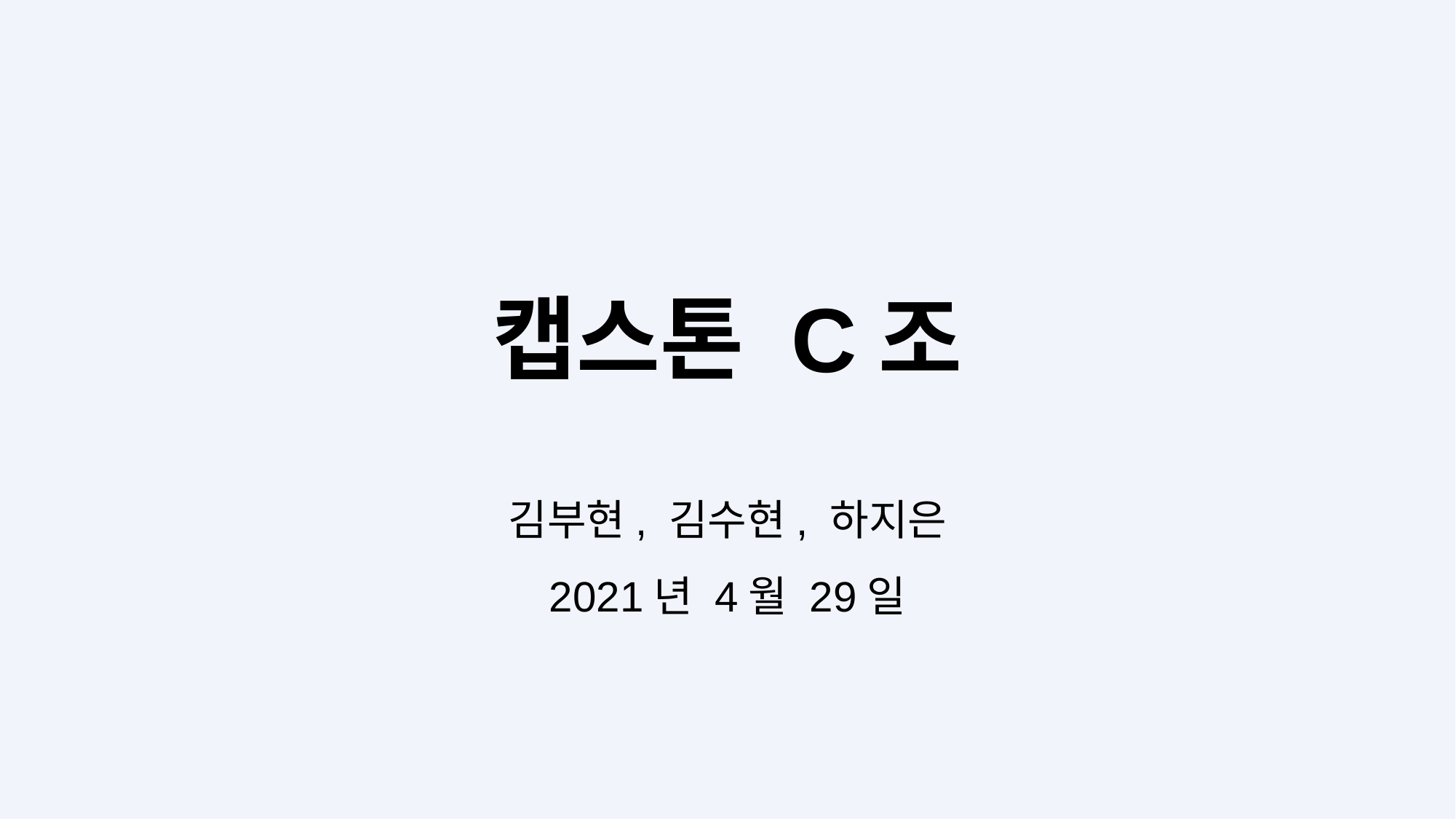

캡스톤 C조
김부현, 김수현, 하지은
2021년 4월 29일